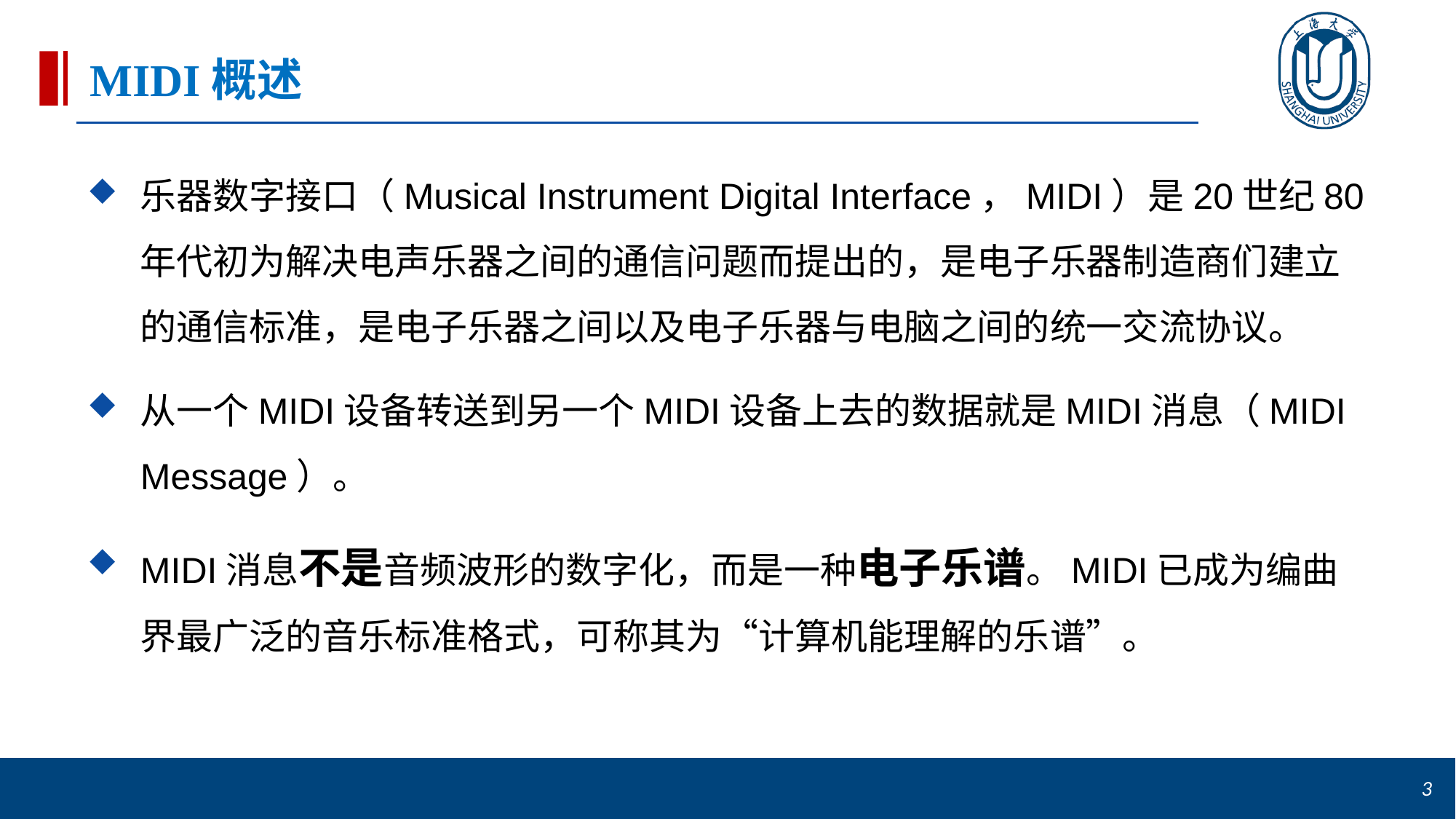

# MIDI概述
乐器数字接口（Musical Instrument Digital Interface，MIDI）是20世纪80年代初为解决电声乐器之间的通信问题而提出的，是电子乐器制造商们建立的通信标准，是电子乐器之间以及电子乐器与电脑之间的统一交流协议。
从一个MIDI设备转送到另一个MIDI设备上去的数据就是MIDI消息（MIDI Message）。
MIDI消息不是音频波形的数字化，而是一种电子乐谱。MIDI已成为编曲界最广泛的音乐标准格式，可称其为“计算机能理解的乐谱”。

3